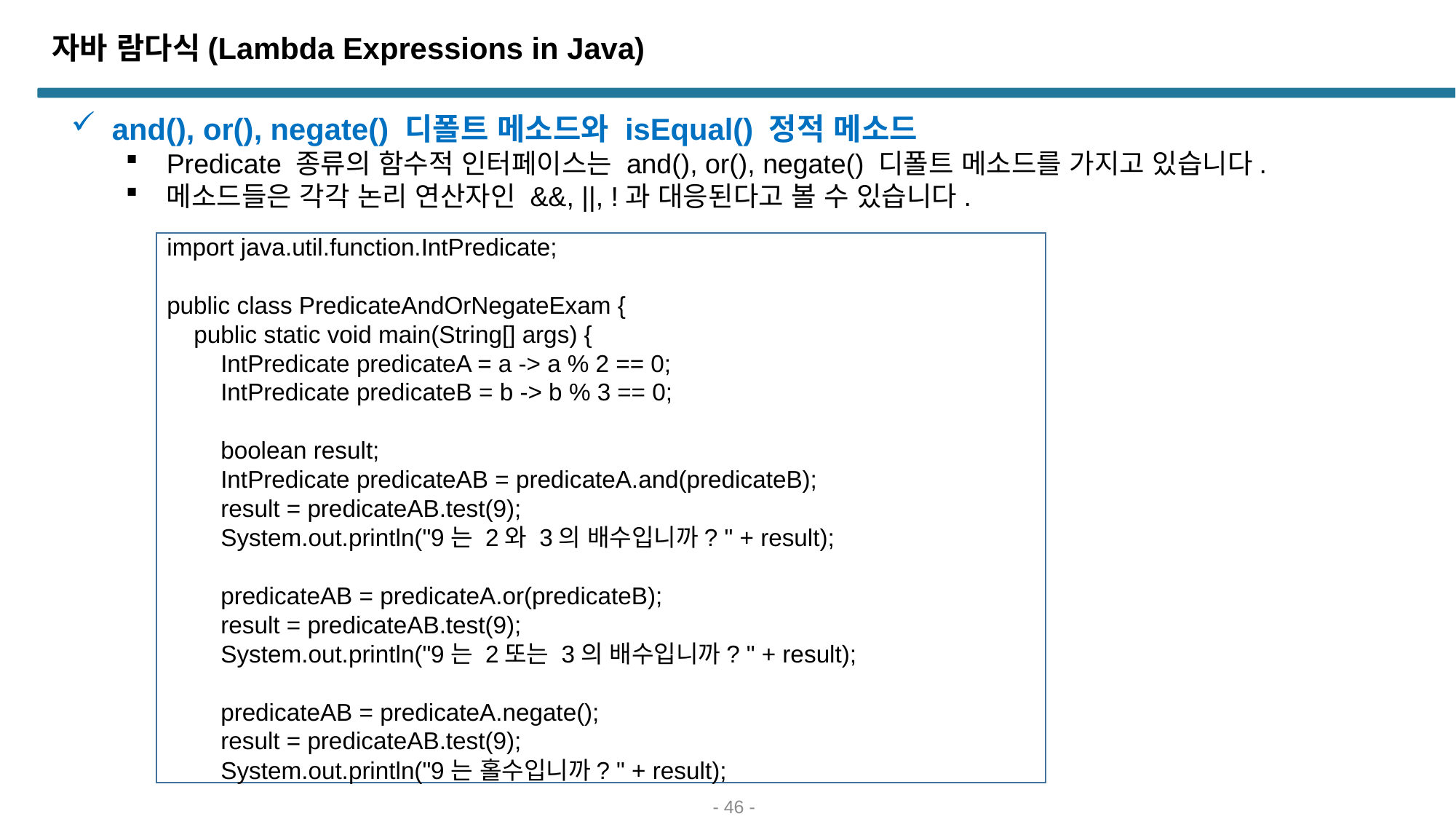

# 자바 람다식(Lambda Expressions in Java)
and(), or(), negate() 디폴트 메소드와 isEqual() 정적 메소드
Predicate 종류의 함수적 인터페이스는 and(), or(), negate() 디폴트 메소드를 가지고 있습니다.
메소드들은 각각 논리 연산자인 &&, ||, !과 대응된다고 볼 수 있습니다.
import java.util.function.IntPredicate;

public class PredicateAndOrNegateExam {
    public static void main(String[] args) {
        IntPredicate predicateA = a -> a % 2 == 0;
        IntPredicate predicateB = b -> b % 3 == 0;

        boolean result;
        IntPredicate predicateAB = predicateA.and(predicateB);
        result = predicateAB.test(9);
        System.out.println("9는 2와 3의 배수입니까? " + result);

        predicateAB = predicateA.or(predicateB);
        result = predicateAB.test(9);
        System.out.println("9는 2또는 3의 배수입니까? " + result);

        predicateAB = predicateA.negate();
        result = predicateAB.test(9);
        System.out.println("9는 홀수입니까? " + result);
- 46 -